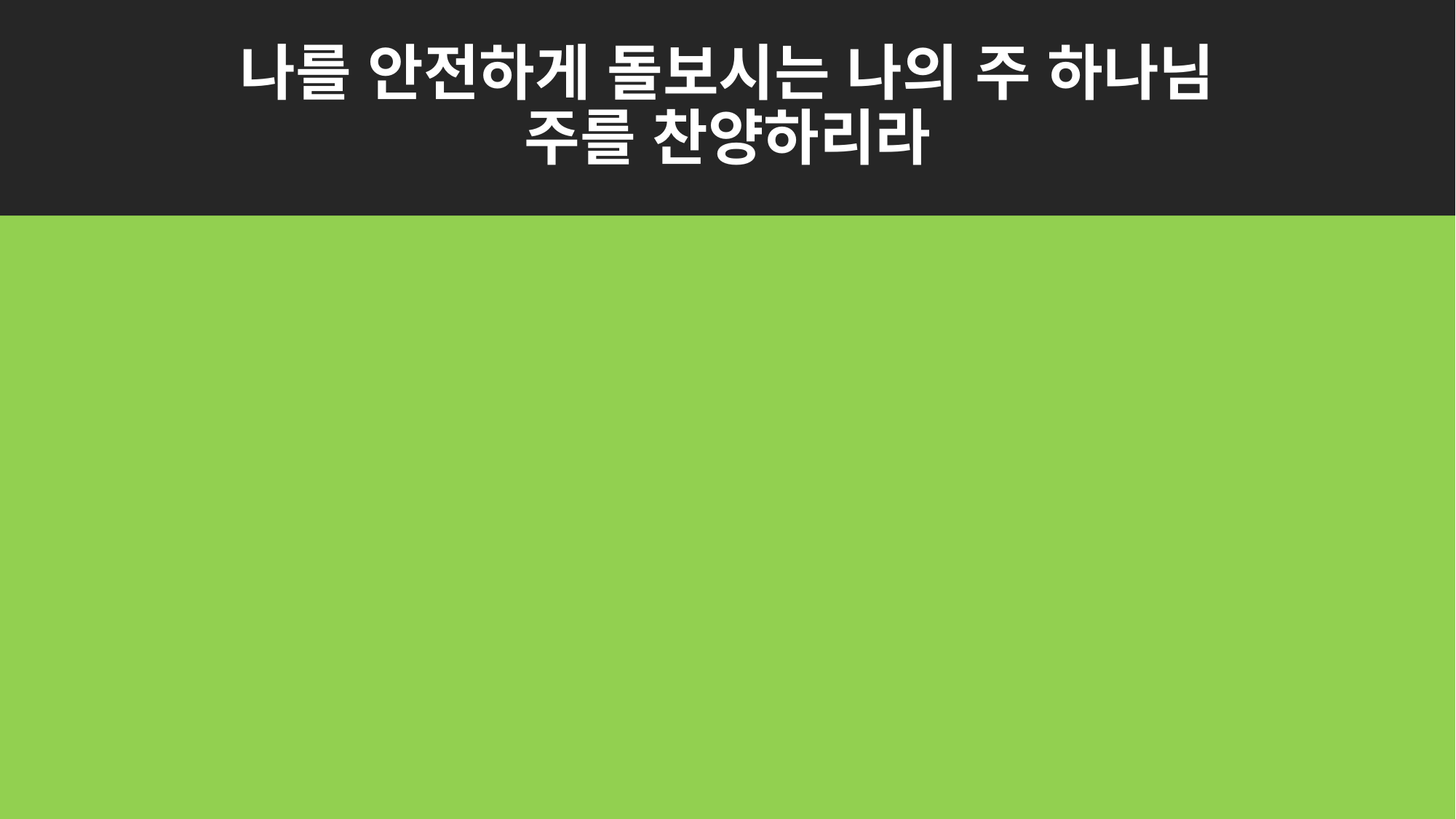

# 나를 안전하게 돌보시는 나의 주 하나님
주를 찬양하리라